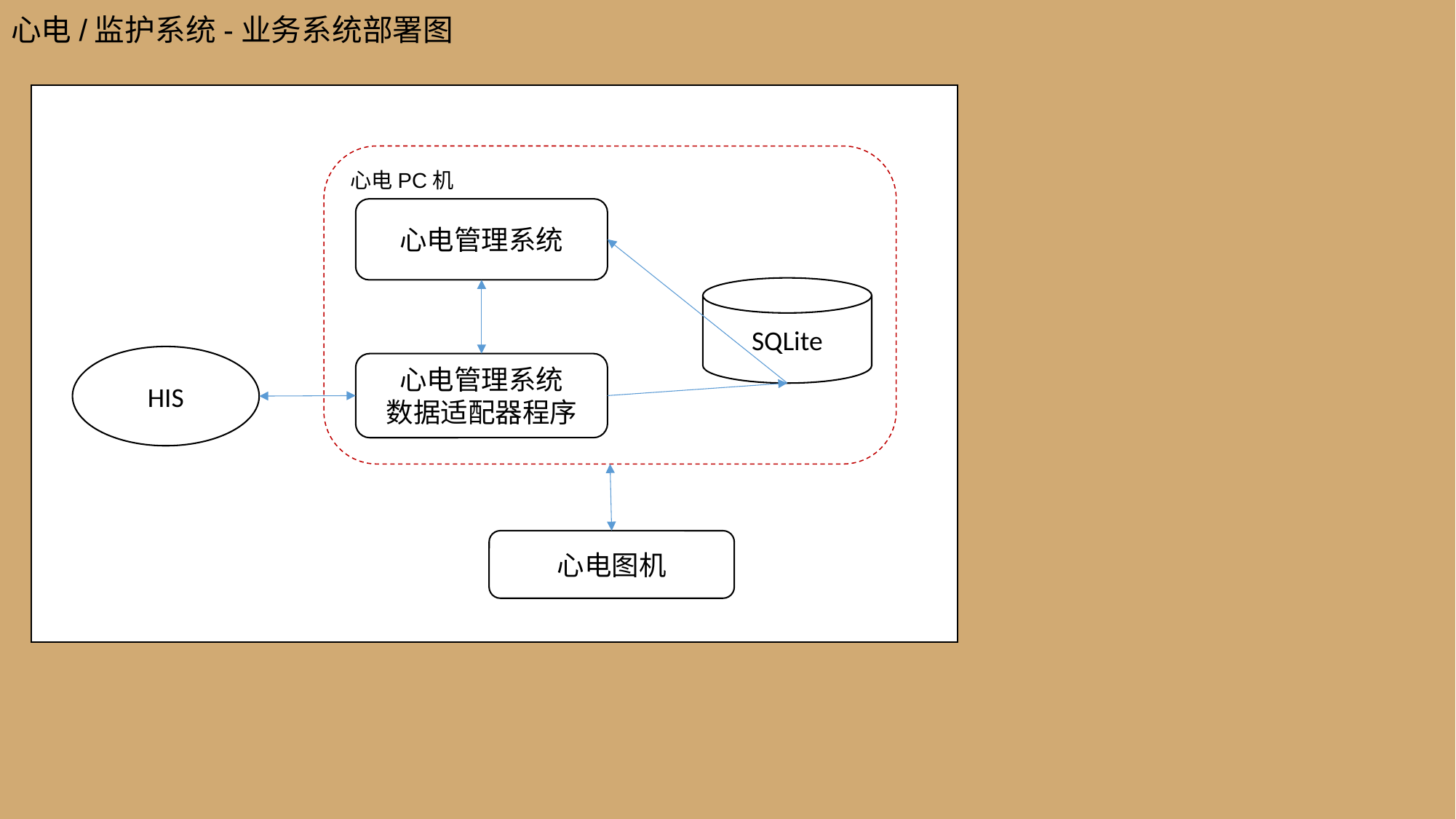

心电/监护系统-业务系统部署图

心电PC机
心电管理系统
SQLite
HIS
心电管理系统
数据适配器程序
……
心电图机